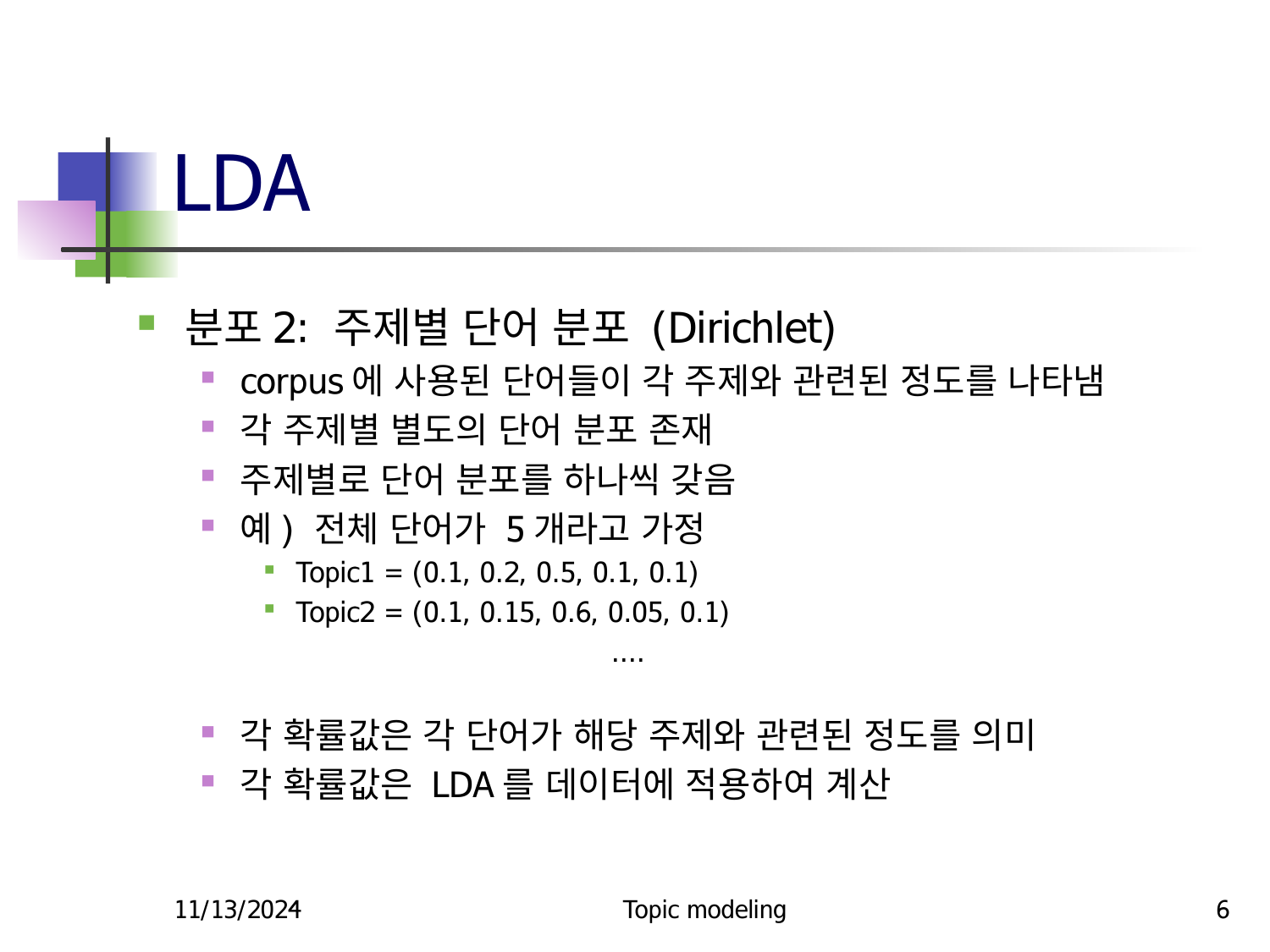

# LDA
분포2: 주제별 단어 분포 (Dirichlet)
corpus에 사용된 단어들이 각 주제와 관련된 정도를 나타냄
각 주제별 별도의 단어 분포 존재
주제별로 단어 분포를 하나씩 갖음
예) 전체 단어가 5개라고 가정
Topic1 = (0.1, 0.2, 0.5, 0.1, 0.1)
Topic2 = (0.1, 0.15, 0.6, 0.05, 0.1)
                                        ....
각 확률값은 각 단어가 해당 주제와 관련된 정도를 의미
각 확률값은 LDA를 데이터에 적용하여 계산
11/13/2024
Topic modeling
6